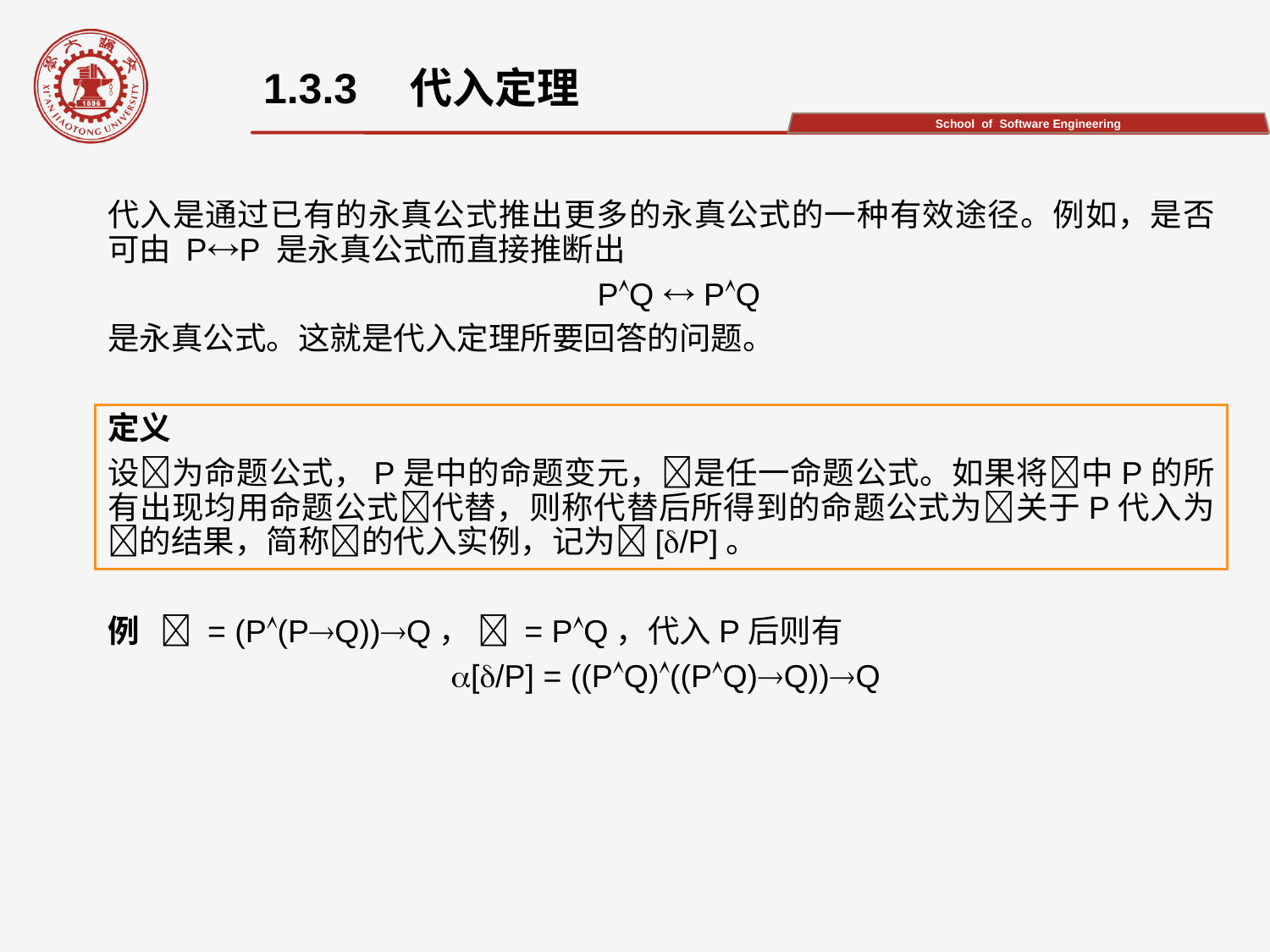

1.3.3　代入定理
代入是通过已有的永真公式推出更多的永真公式的一种有效途径。例如，是否可由 P↔P 是永真公式而直接推断出
     P∧Q ↔ P∧Q
是永真公式。这就是代入定理所要回答的问题。

定义
设α为命题公式，P是中的命题变元，δ是任一命题公式。如果将α中P的所有出现均用命题公式δ代替，则称代替后所得到的命题公式为α关于P代入为δ的结果，简称α的代入实例，记为α[δ/P]。

例   α = (P∧(P→Q))→Q， δ = P∧Q，代入P后则有
 α[δ/P] = ((P∧Q)∧((P∧Q)→Q))→Q